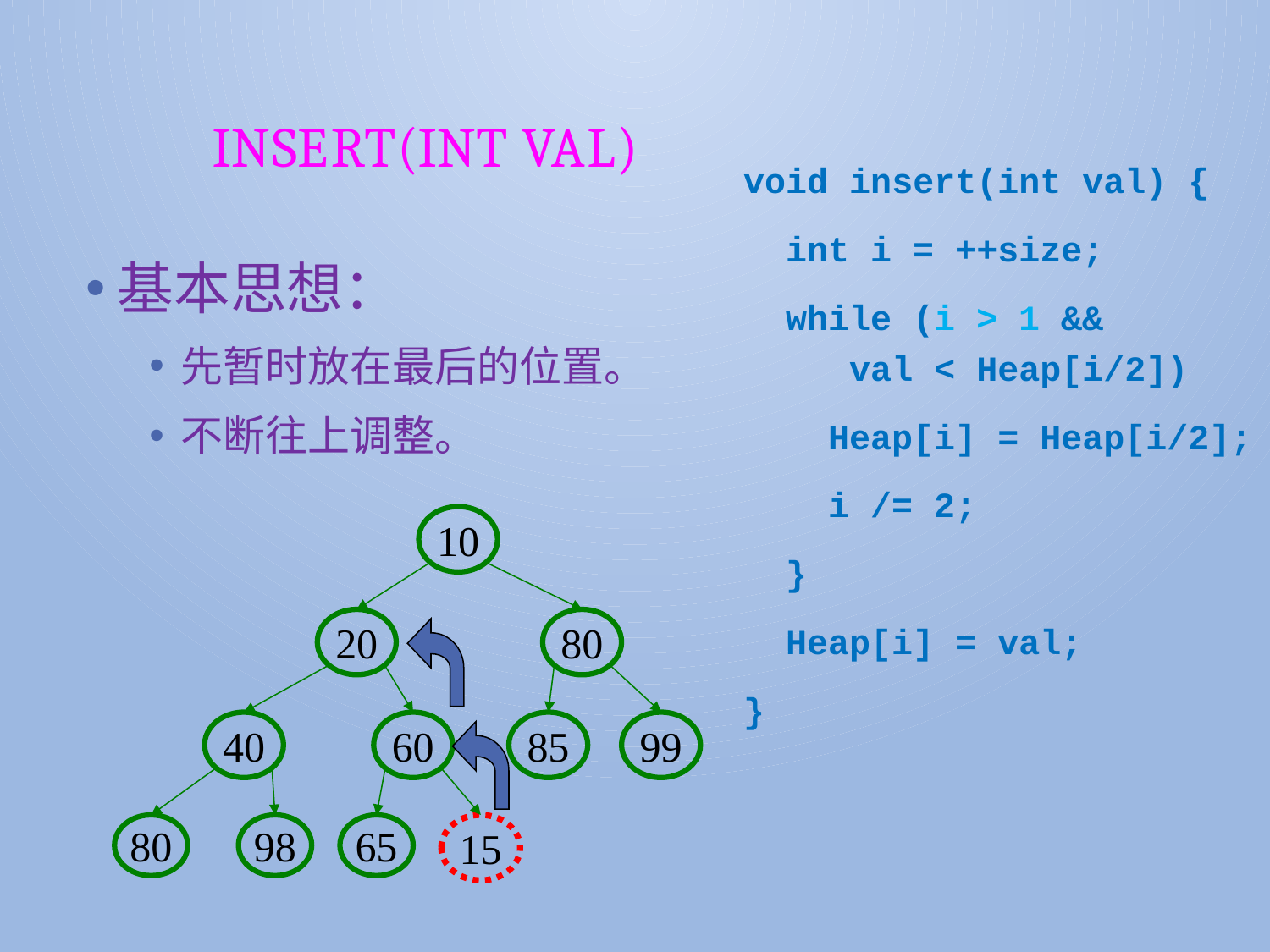

# Insert(int val)
void insert(int val) {
  int i = ++size;
  while (i > 1 &&
     val < Heap[i/2])
    Heap[i] = Heap[i/2];
    i /= 2;
  }
  Heap[i] = val;
}
基本思想：
先暂时放在最后的位置。
不断往上调整。
10
20
80

40
60
85
99

80
98
65
15